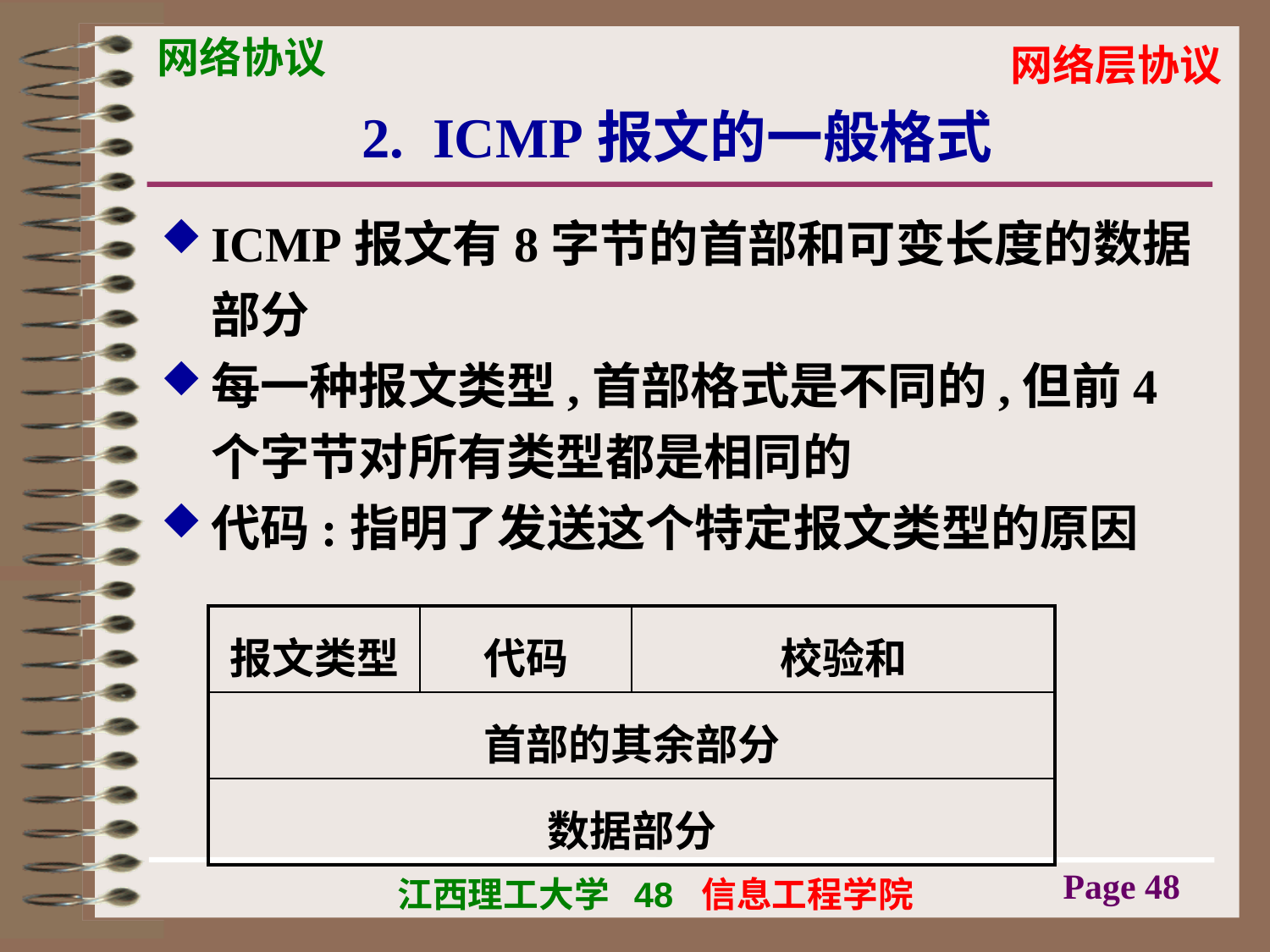

# 2.  ICMP报文的一般格式
ICMP报文有8字节的首部和可变长度的数据部分
每一种报文类型,首部格式是不同的,但前4个字节对所有类型都是相同的
代码:指明了发送这个特定报文类型的原因
| 报文类型 | 代码 | 校验和 |
| --- | --- | --- |
| 首部的其余部分 |  |  |
| 数据部分 |  |  |
Page 48